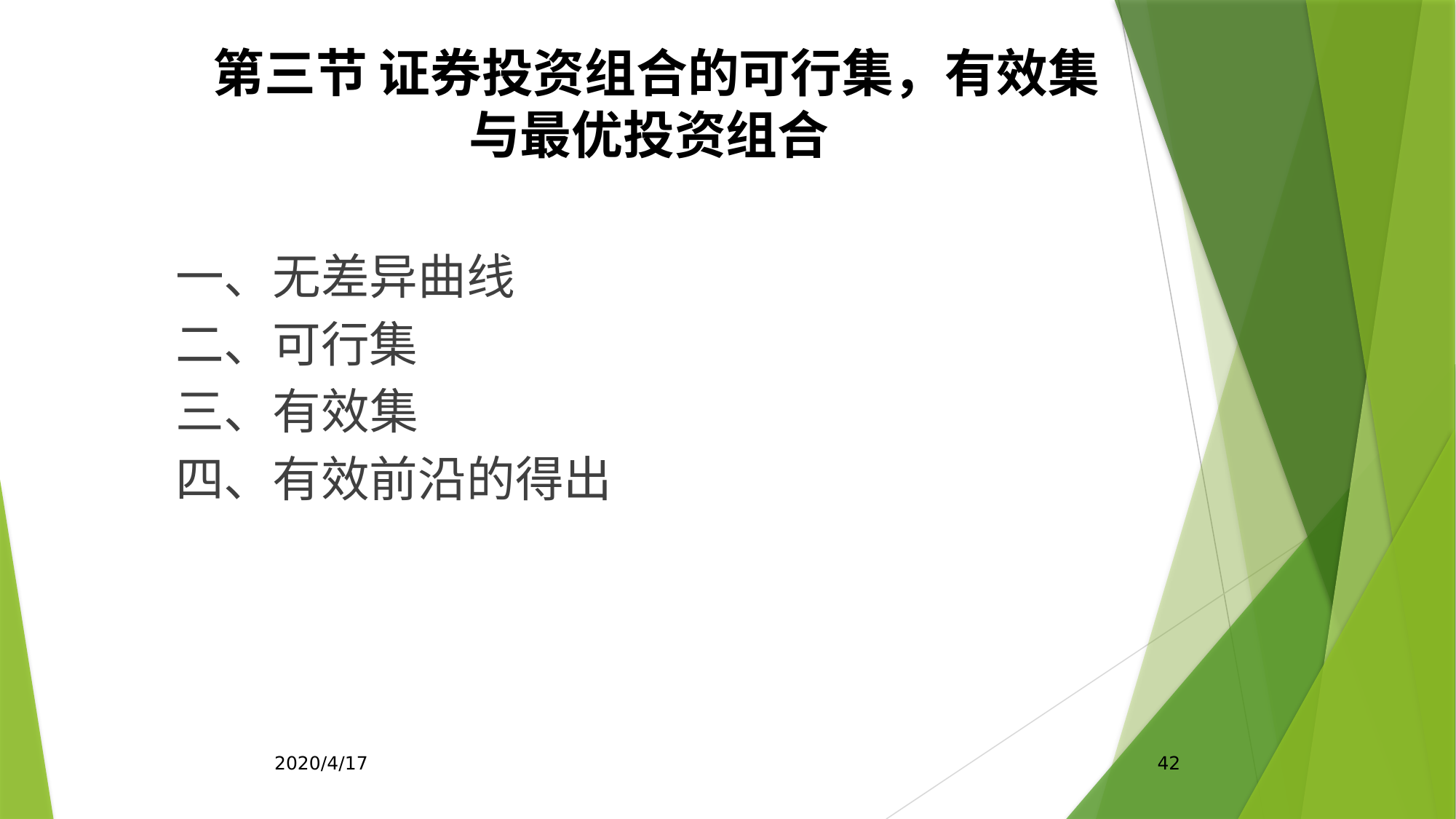

第三节 证券投资组合的可行集，有效集
                      与最优投资组合
一、无差异曲线
二、可行集
三、有效集
四、有效前沿的得出

2020/4/17
42